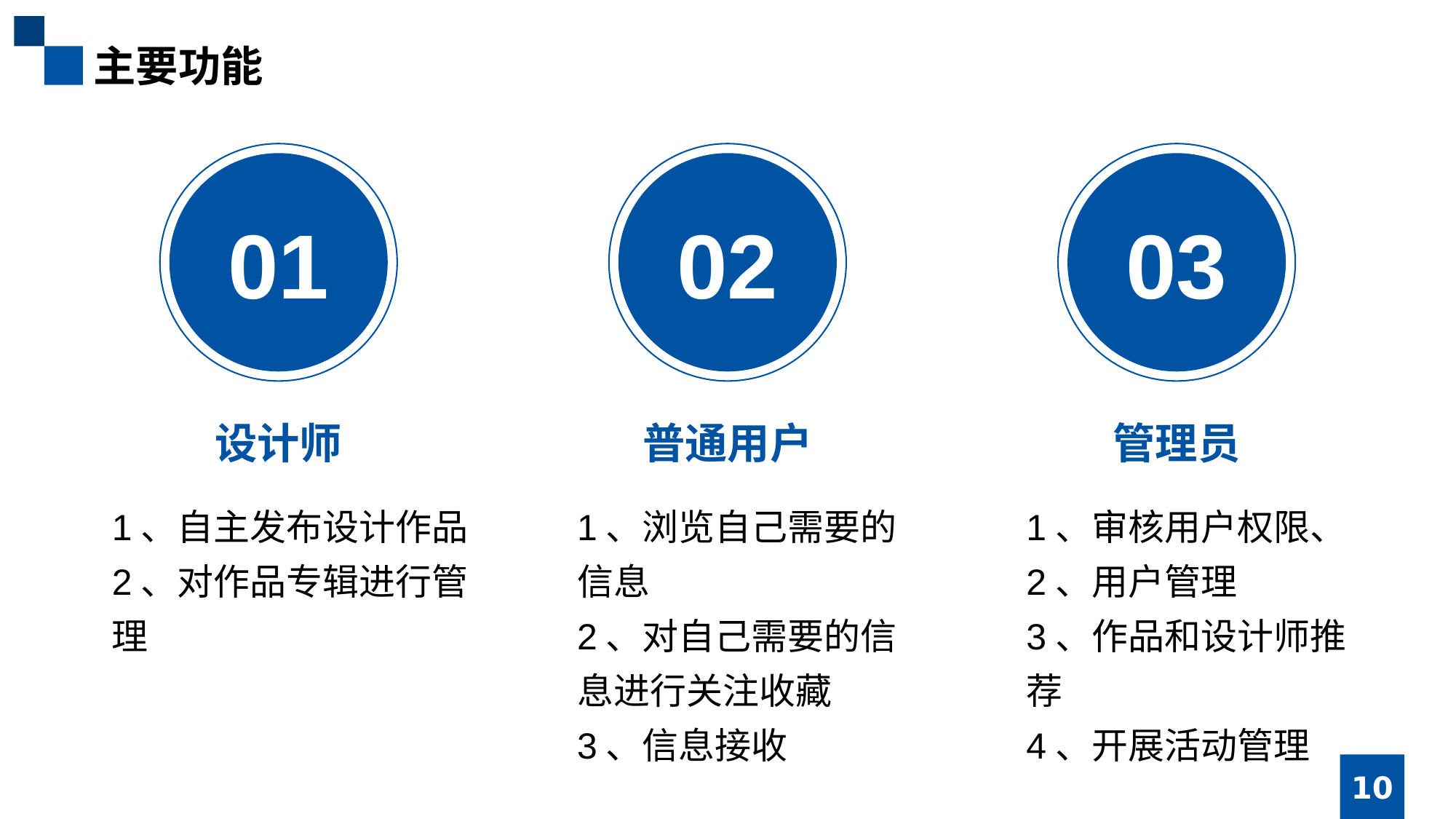

主要功能

01

02

03
设计师
普通用户
管理员
1、自主发布设计作品
2、对作品专辑进行管理
1、浏览自己需要的信息
2、对自己需要的信息进行关注收藏
3、信息接收
1、审核用户权限、2、用户管理
3、作品和设计师推荐
4、开展活动管理
10